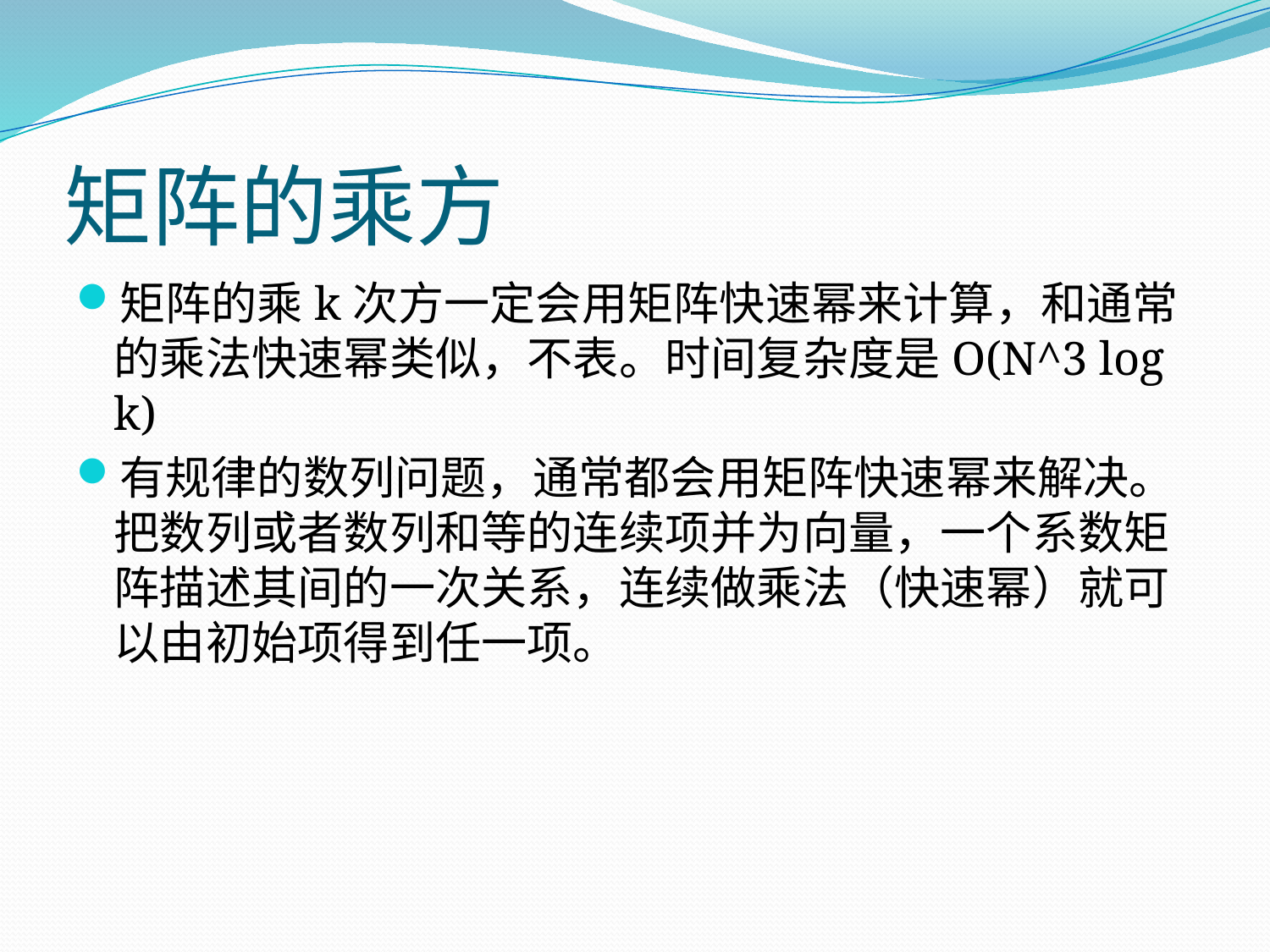

# 矩阵的乘方
矩阵的乘k次方一定会用矩阵快速幂来计算，和通常的乘法快速幂类似，不表。时间复杂度是O(N^3 log k)
有规律的数列问题，通常都会用矩阵快速幂来解决。把数列或者数列和等的连续项并为向量，一个系数矩阵描述其间的一次关系，连续做乘法（快速幂）就可以由初始项得到任一项。